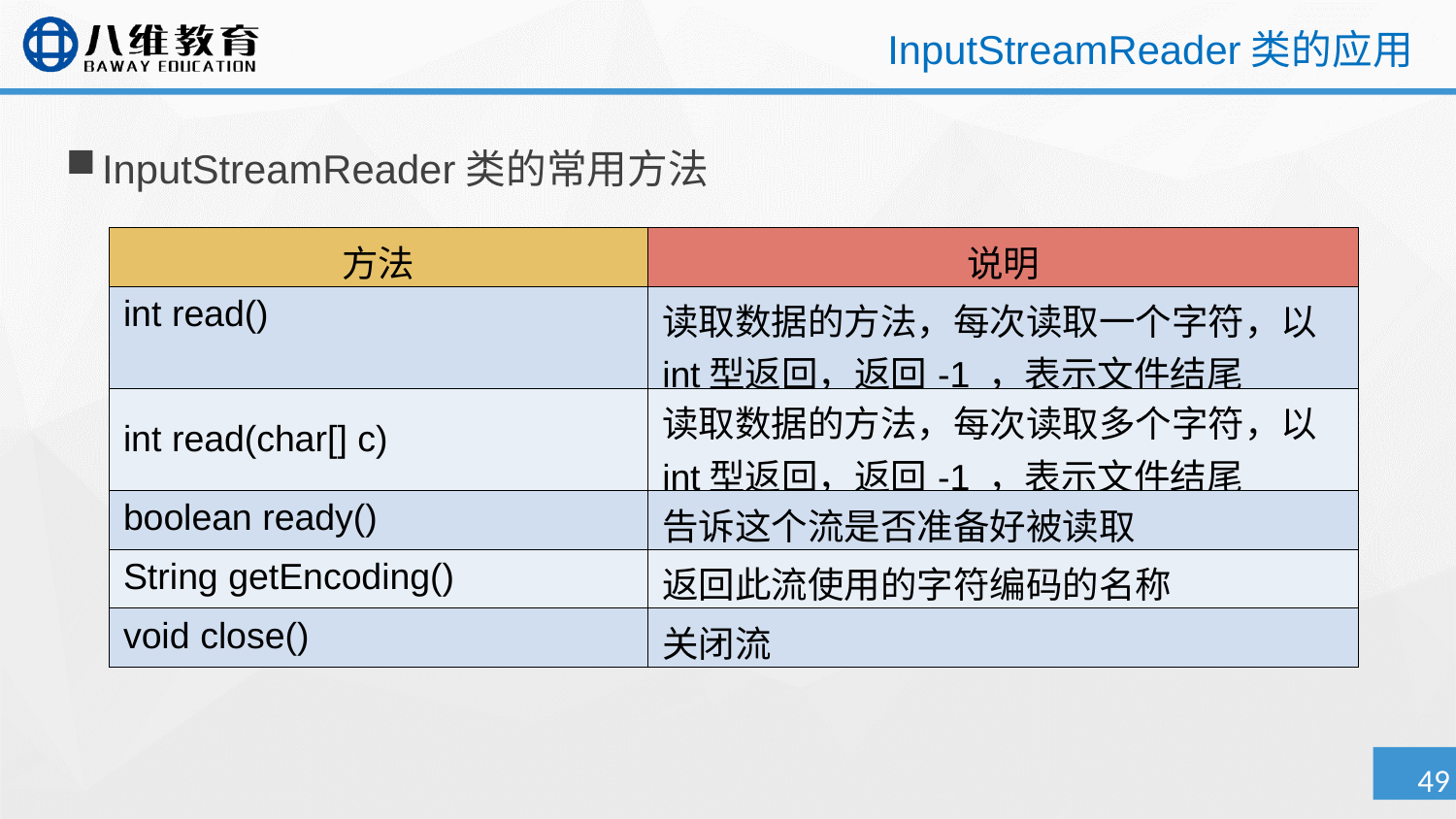

# InputStreamReader类的应用
InputStreamReader类的常用方法
| 方法 | 说明 |
| --- | --- |
| int read() | 读取数据的方法，每次读取一个字符，以int型返回，返回-1 ，表示文件结尾 |
| int read(char[] c) | 读取数据的方法，每次读取多个字符，以int型返回，返回-1 ，表示文件结尾 |
| boolean ready() | 告诉这个流是否准备好被读取 |
| String getEncoding() | 返回此流使用的字符编码的名称 |
| void close() | 关闭流 |